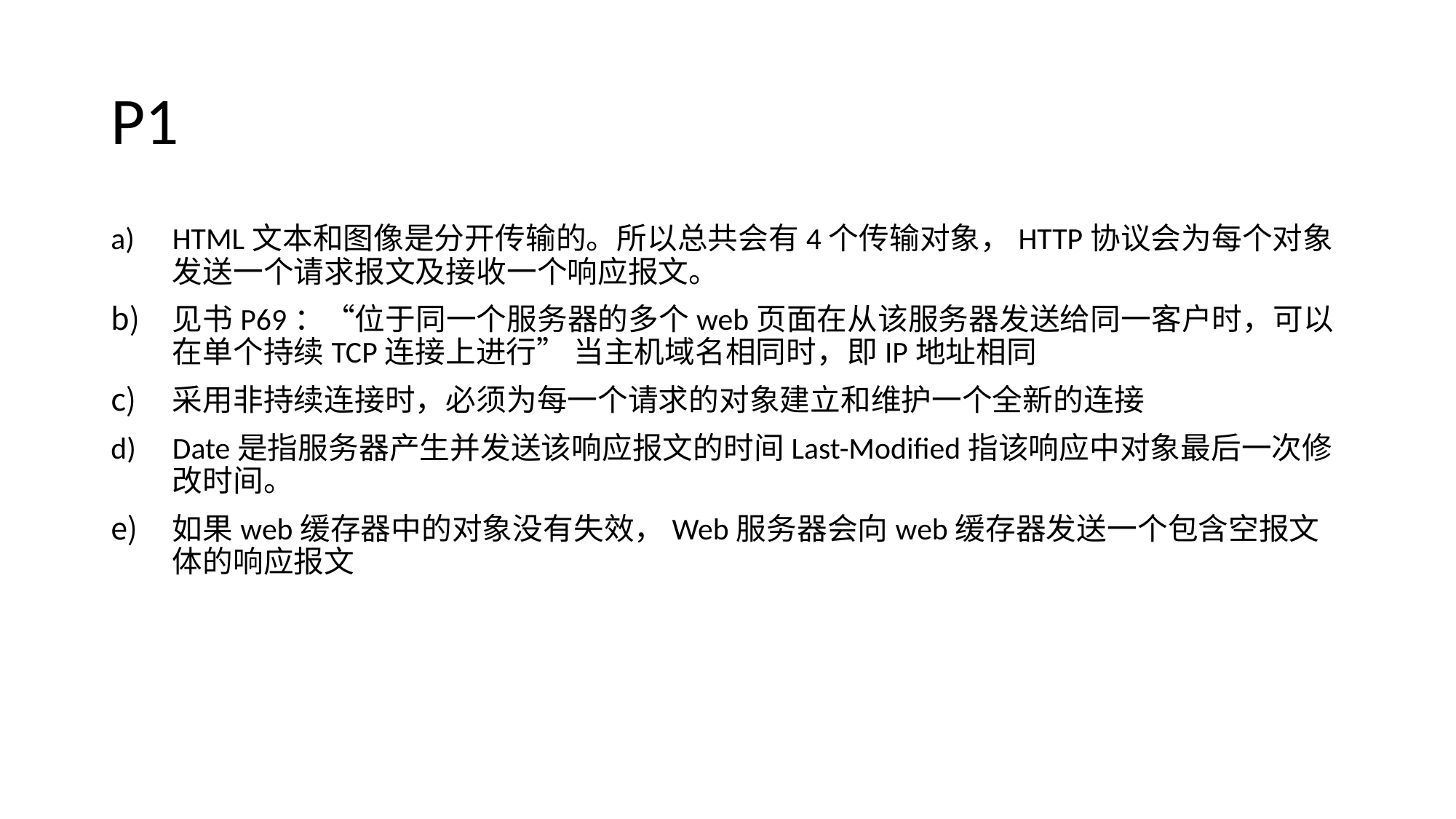

# P1
HTML文本和图像是分开传输的。所以总共会有4个传输对象，HTTP协议会为每个对象发送一个请求报文及接收一个响应报文。
见书P69：“位于同一个服务器的多个web页面在从该服务器发送给同一客户时，可以在单个持续TCP连接上进行” 当主机域名相同时，即IP地址相同
采用非持续连接时，必须为每一个请求的对象建立和维护一个全新的连接
Date是指服务器产生并发送该响应报文的时间Last-Modified指该响应中对象最后一次修改时间。
如果web缓存器中的对象没有失效，Web服务器会向web缓存器发送一个包含空报文体的响应报文